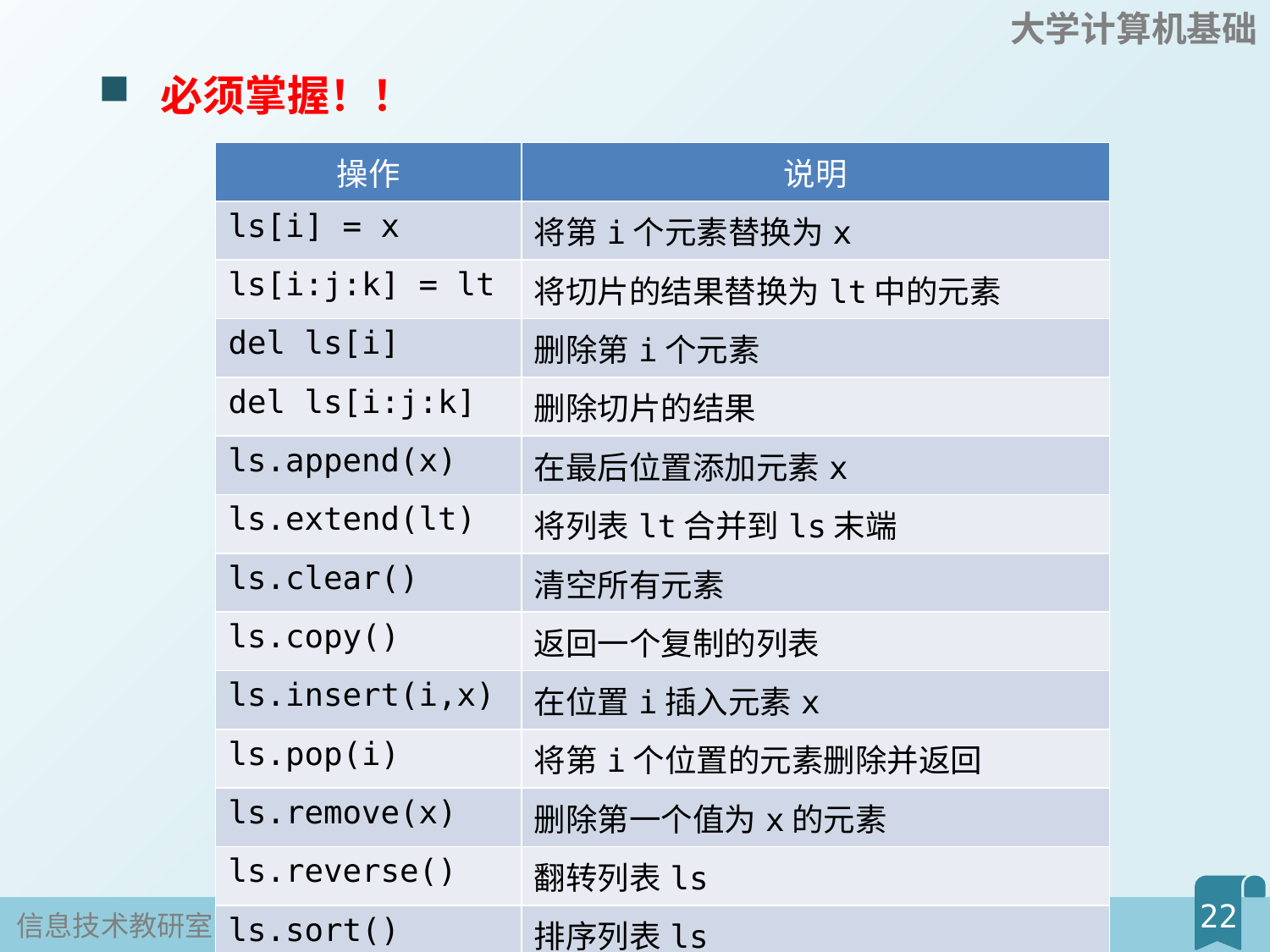

必须掌握！！
| 操作 | 说明 |
| --- | --- |
| ls[i] = x | 将第i个元素替换为x |
| ls[i:j:k] = lt | 将切片的结果替换为lt中的元素 |
| del ls[i] | 删除第i个元素 |
| del ls[i:j:k] | 删除切片的结果 |
| ls.append(x) | 在最后位置添加元素x |
| ls.extend(lt) | 将列表lt合并到ls末端 |
| ls.clear() | 清空所有元素 |
| ls.copy() | 返回一个复制的列表 |
| ls.insert(i,x) | 在位置i插入元素x |
| ls.pop(i) | 将第i个位置的元素删除并返回 |
| ls.remove(x) | 删除第一个值为x的元素 |
| ls.reverse() | 翻转列表ls |
| ls.sort() | 排序列表ls |
22